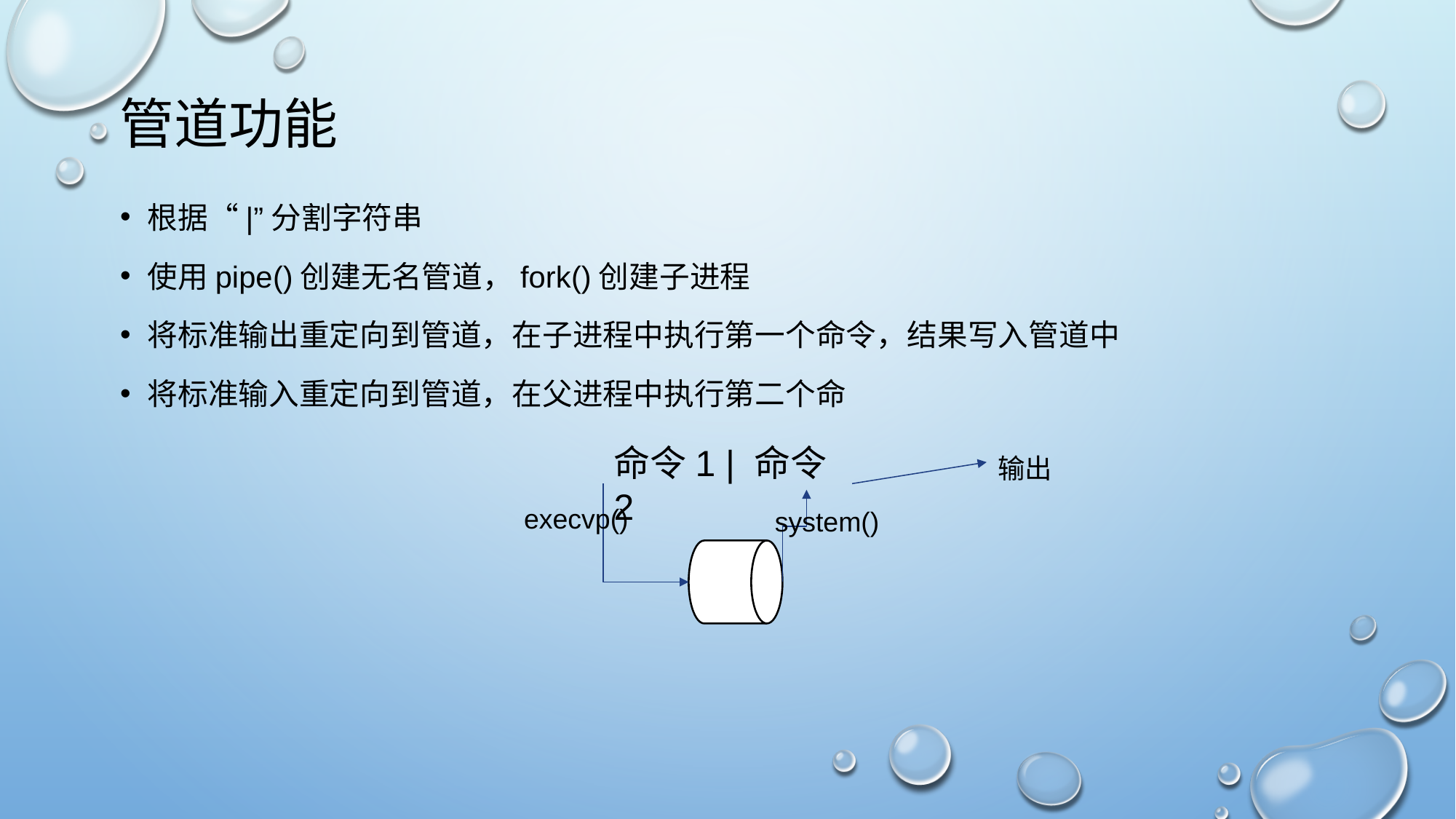

# 管道功能
根据“|”分割字符串
使用pipe()创建无名管道，fork()创建子进程
将标准输出重定向到管道，在子进程中执行第一个命令，结果写入管道中
将标准输入重定向到管道，在父进程中执行第二个命
命令1 | 命令2
输出
execvp()
system()